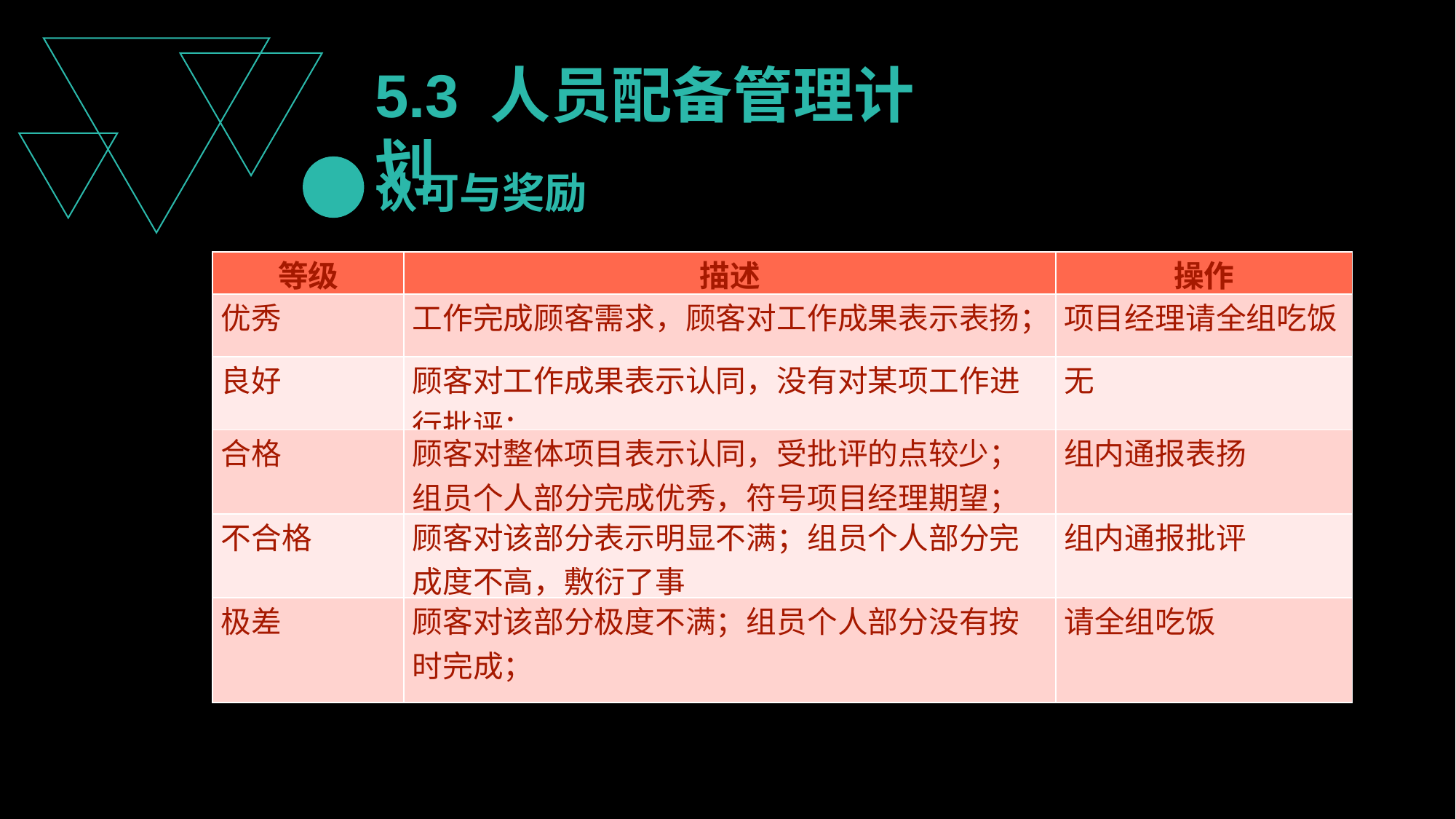

5.3 人员配备管理计划

认可与奖励
| 等级 | 描述 | 操作 |
| --- | --- | --- |
| 优秀 | 工作完成顾客需求，顾客对工作成果表示表扬； | 项目经理请全组吃饭 |
| 良好 | 顾客对工作成果表示认同，没有对某项工作进行批评； | 无 |
| 合格 | 顾客对整体项目表示认同，受批评的点较少；组员个人部分完成优秀，符号项目经理期望； | 组内通报表扬 |
| 不合格 | 顾客对该部分表示明显不满；组员个人部分完成度不高，敷衍了事 | 组内通报批评 |
| 极差 | 顾客对该部分极度不满；组员个人部分没有按时完成； | 请全组吃饭 |
2014